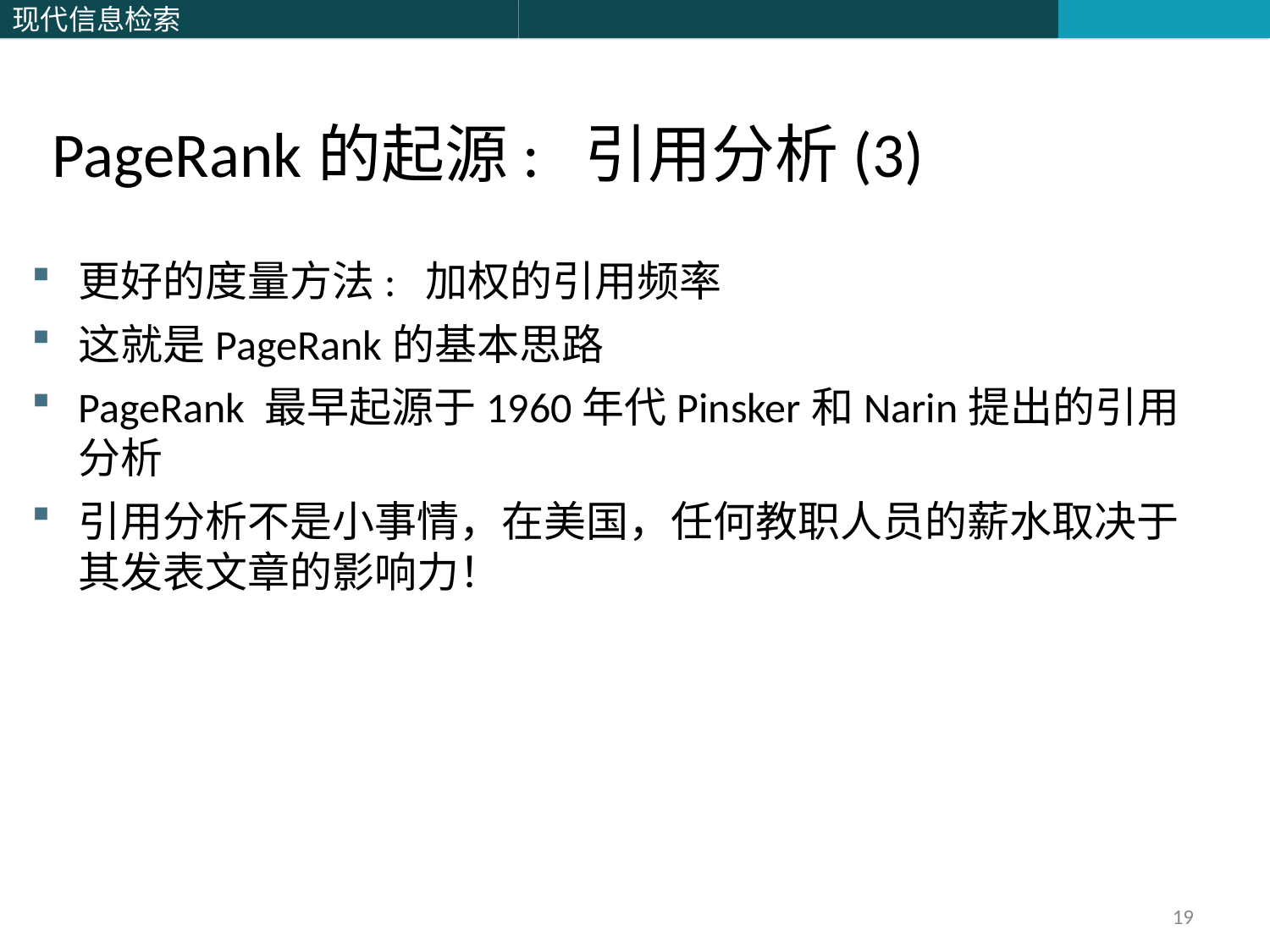

PageRank的起源:  引用分析(3)
更好的度量方法:  加权的引用频率
这就是PageRank的基本思路
PageRank 最早起源于1960年代Pinsker和Narin提出的引用分析
引用分析不是小事情，在美国，任何教职人员的薪水取决于其发表文章的影响力！

19